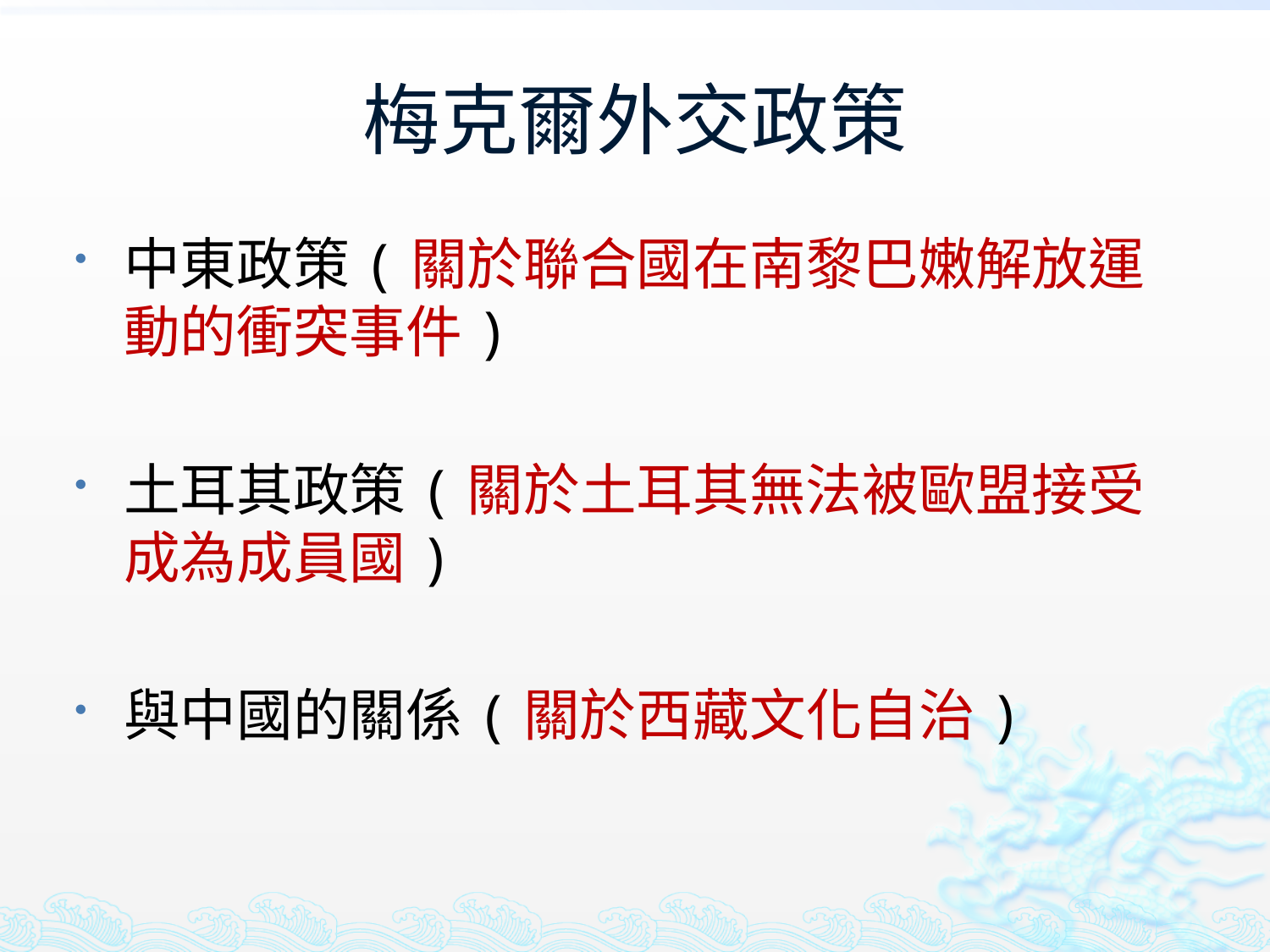

# 梅克爾外交政策
中東政策(關於聯合國在南黎巴嫩解放運動的衝突事件)

土耳其政策(關於土耳其無法被歐盟接受成為成員國)

與中國的關係(關於西藏文化自治)